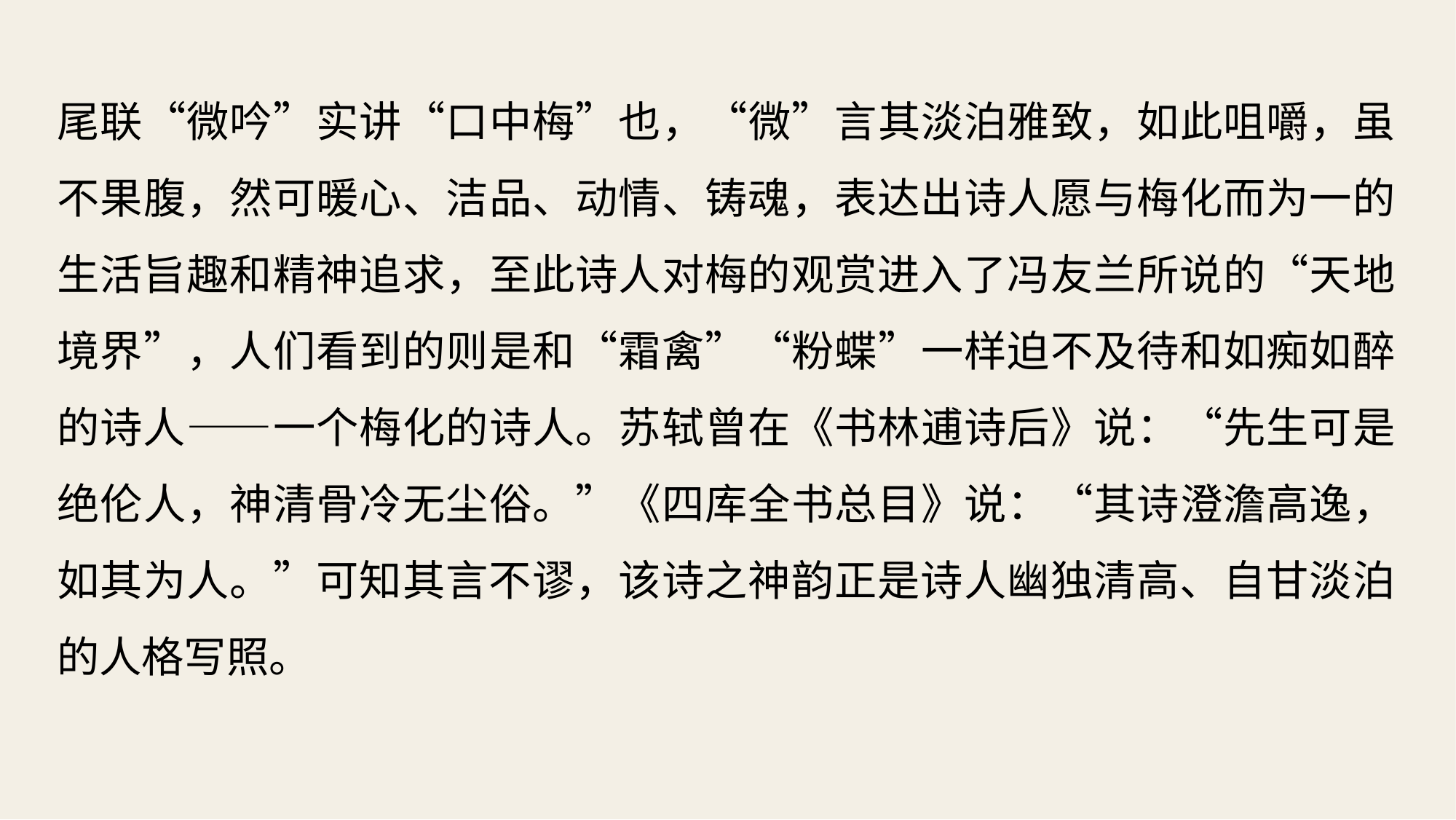

尾联“微吟”实讲“口中梅”也，“微”言其淡泊雅致，如此咀嚼，虽不果腹，然可暖心、洁品、动情、铸魂，表达出诗人愿与梅化而为一的生活旨趣和精神追求，至此诗人对梅的观赏进入了冯友兰所说的“天地境界”，人们看到的则是和“霜禽”“粉蝶”一样迫不及待和如痴如醉的诗人——一个梅化的诗人。苏轼曾在《书林逋诗后》说：“先生可是绝伦人，神清骨冷无尘俗。”《四库全书总目》说：“其诗澄澹高逸，如其为人。”可知其言不谬，该诗之神韵正是诗人幽独清高、自甘淡泊的人格写照。